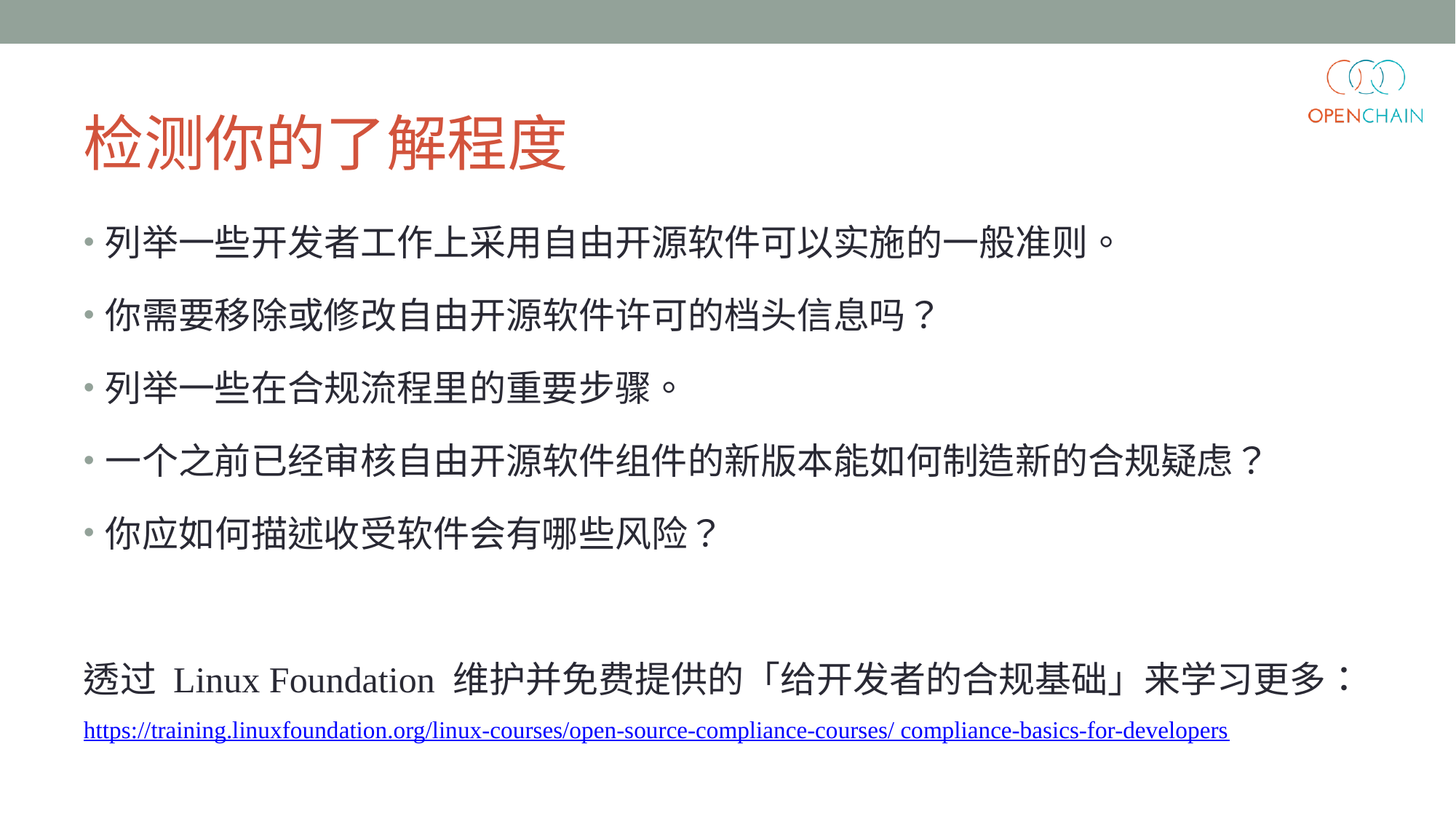

# 检测你的了解程度
列举一些开发者工作上采用自由开源软件可以实施的一般准则。
你需要移除或修改自由开源软件许可的档头信息吗？
列举一些在合规流程里的重要步骤。
一个之前已经审核自由开源软件组件的新版本能如何制造新的合规疑虑？
你应如何描述收受软件会有哪些风险？

透过 Linux Foundation 维护并免费提供的「给开发者的合规基础」来学习更多：
https://training.linuxfoundation.org/linux-courses/open-source-compliance-courses/ compliance-basics-for-developers